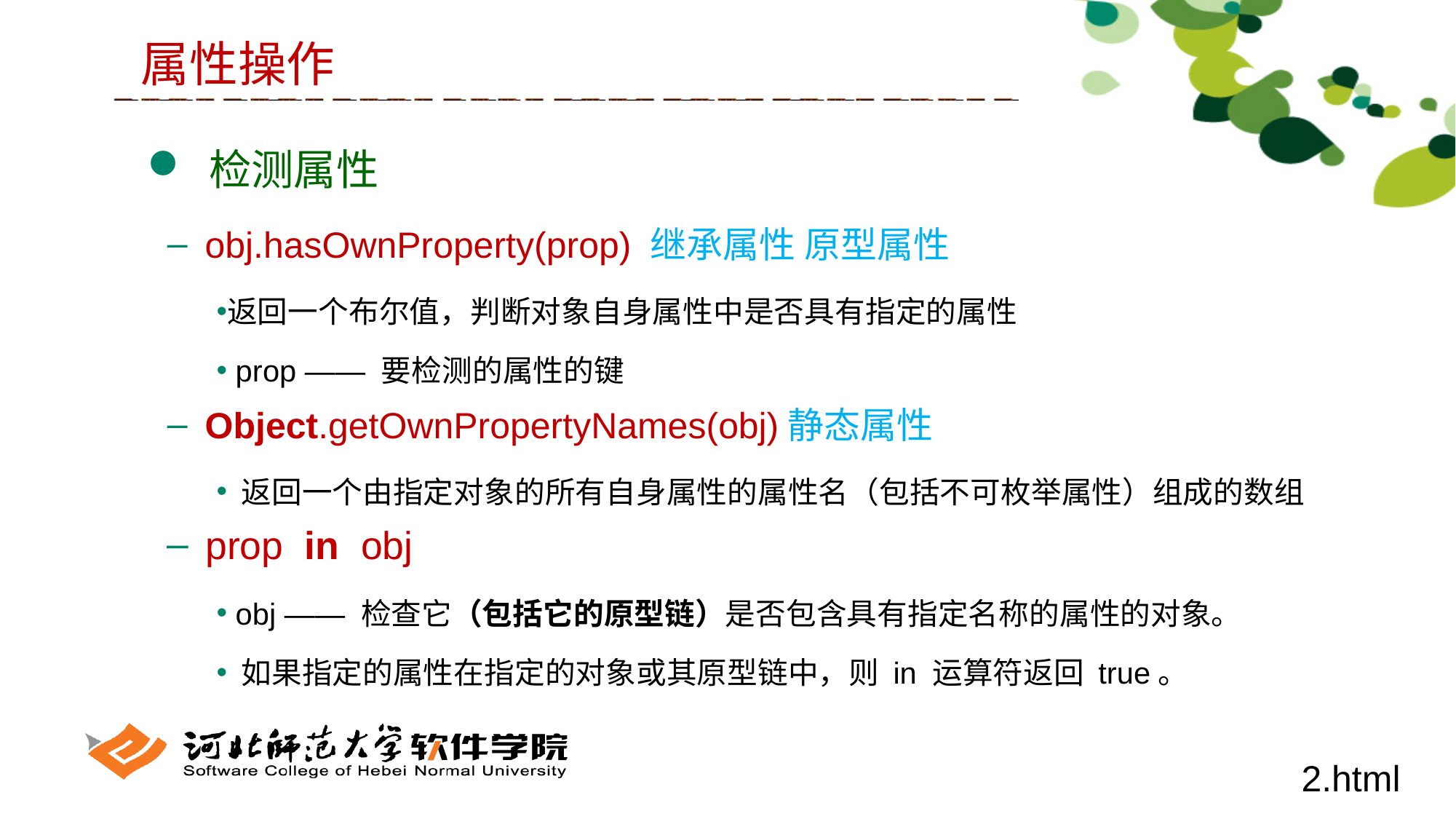

属性操作
 检测属性
 obj.hasOwnProperty(prop) 继承属性 原型属性
返回一个布尔值，判断对象自身属性中是否具有指定的属性
 prop —— 要检测的属性的键
 Object.getOwnPropertyNames(obj)静态属性
 返回一个由指定对象的所有自身属性的属性名（包括不可枚举属性）组成的数组
 prop  in  obj
 obj —— 检查它（包括它的原型链）是否包含具有指定名称的属性的对象。
 如果指定的属性在指定的对象或其原型链中，则 in 运算符返回 true。
2.html